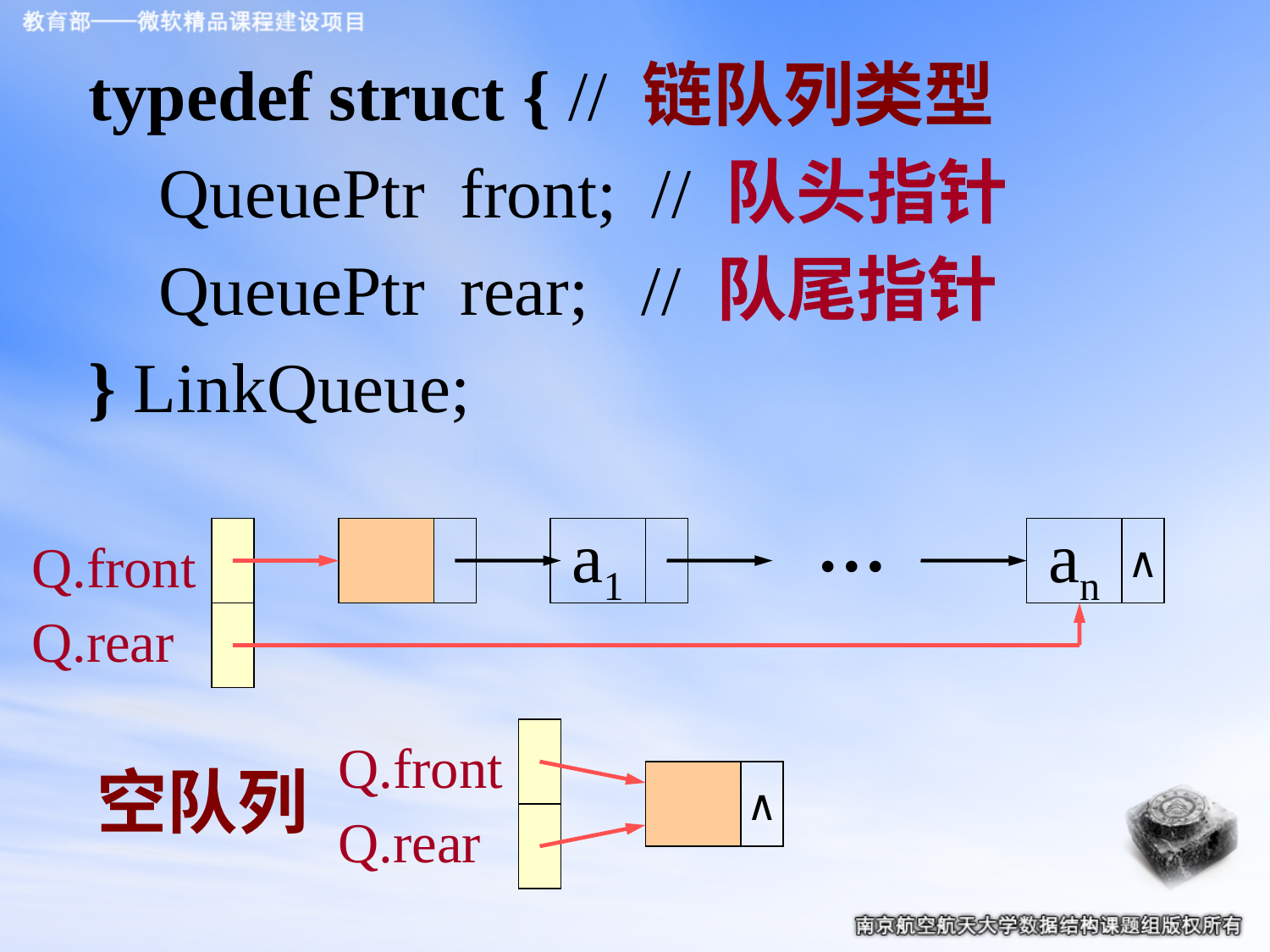

typedef struct { // 链队列类型
    QueuePtr  front;  // 队头指针
    QueuePtr  rear;   // 队尾指针
} LinkQueue;
…
Q.front
Q.rear

a1

an
∧

Q.front
Q.rear

空队列

∧